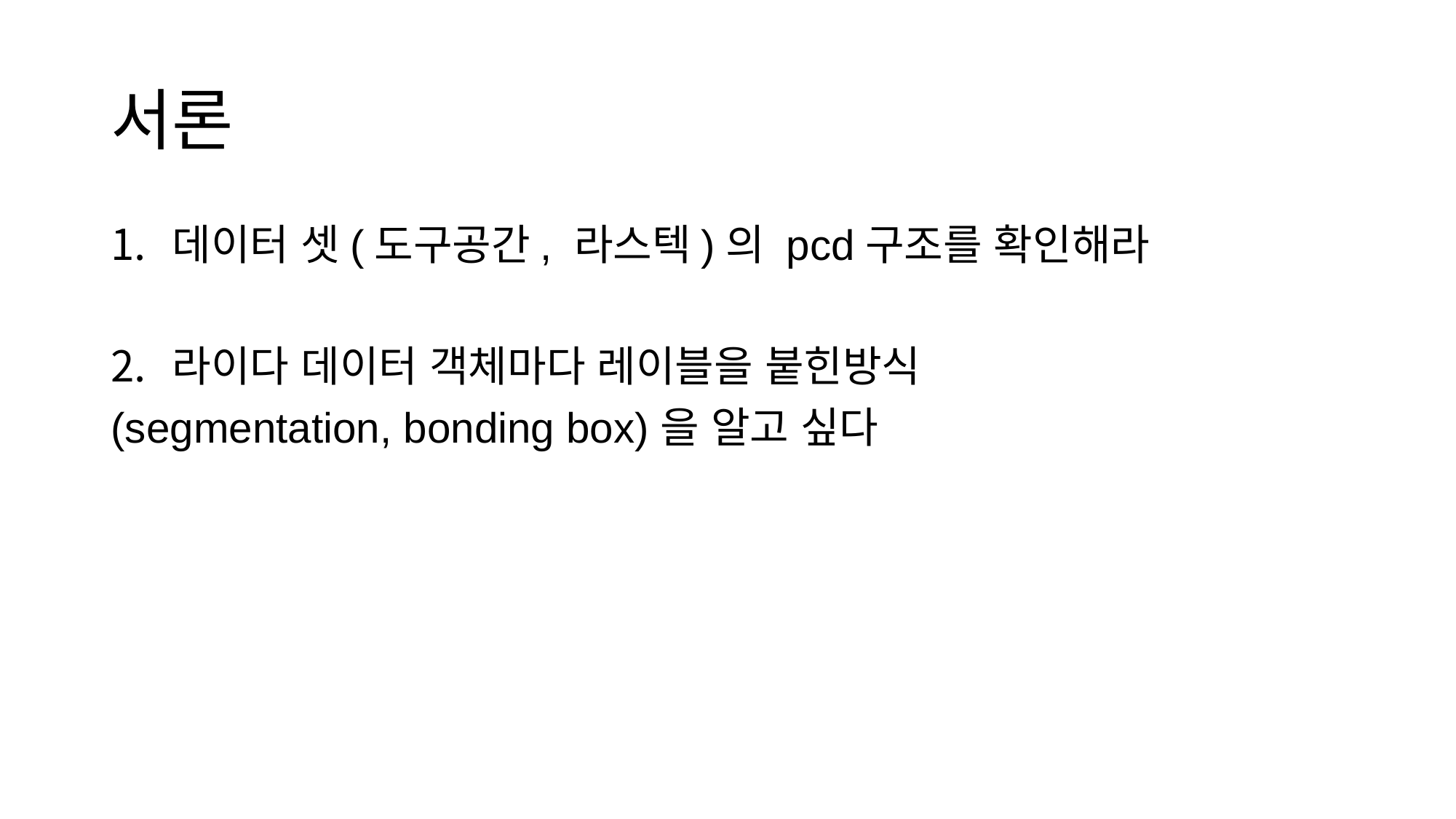

# 서론
데이터 셋(도구공간, 라스텍)의 pcd구조를 확인해라

라이다 데이터 객체마다 레이블을 붙힌방식
(segmentation, bonding box)을 알고 싶다